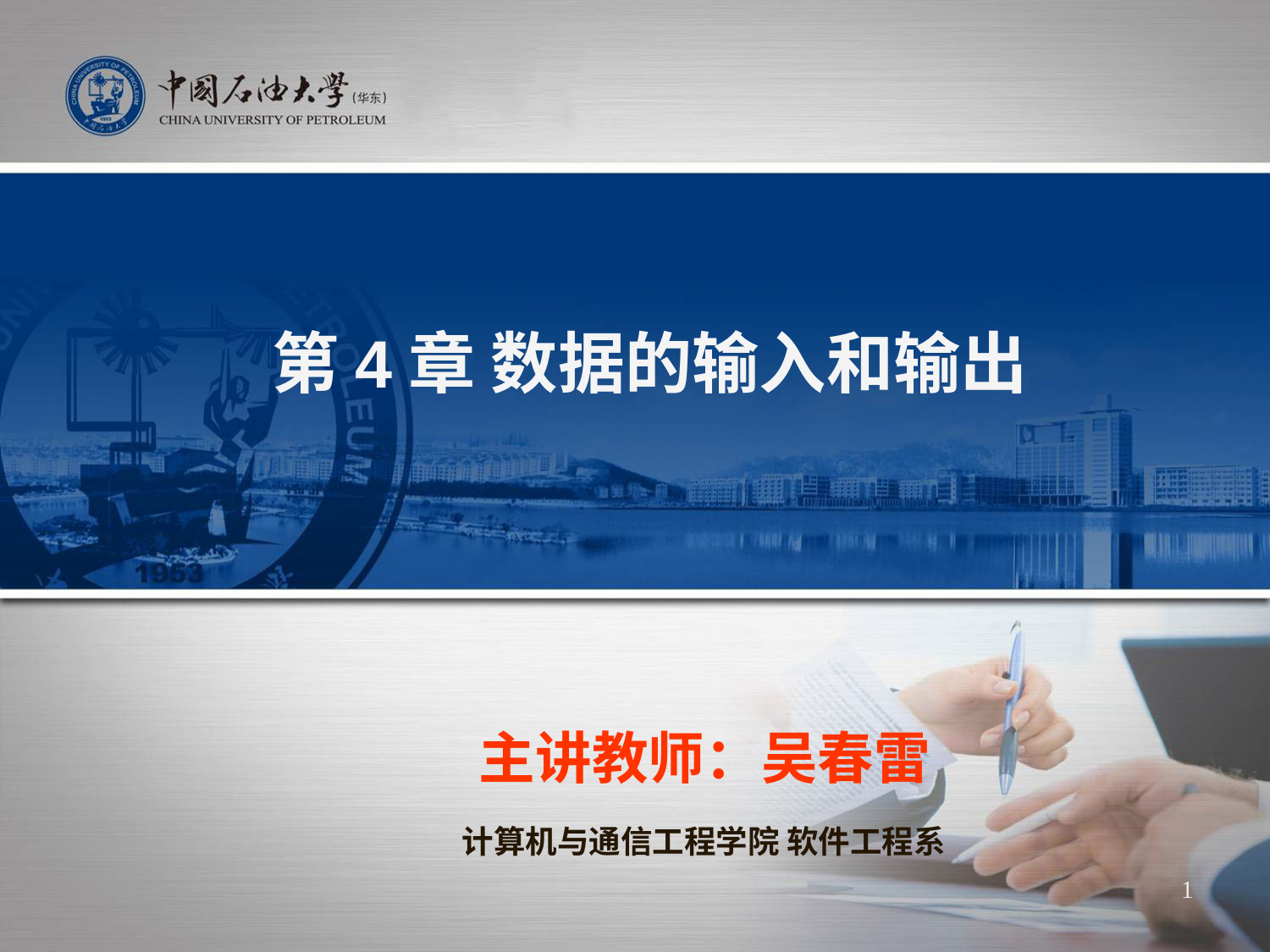

第4章 数据的输入和输出
主讲教师：吴春雷
计算机与通信工程学院 软件工程系
1